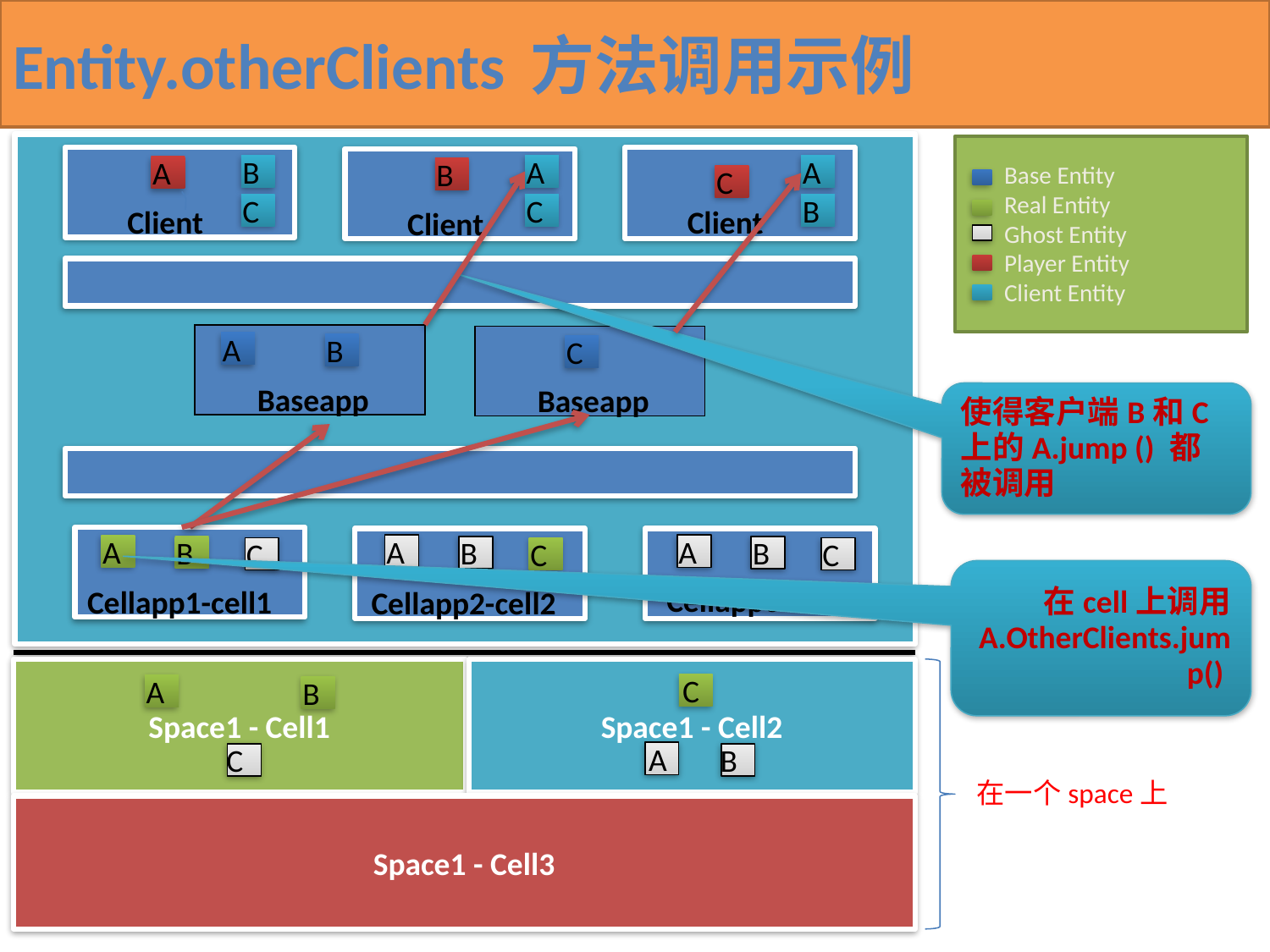

# Entity.otherClients 方法调用示例

B
A
A

A

B
Base Entity
Real Entity
Ghost Entity
Player Entity
Client Entity

C

C
C
B

Client
Client
Client

A

B

C

Baseapp
Baseapp
使得客户端B和C上的A.jump () 都被调用

A
A
A

B
B
B
C

C

C

在cell上调用 A.OtherClients.jump()
Cellapp3-cell3
Cellapp1-cell1
Cellapp2-cell2

Space1 - Cell1
Space1 - Cell2
C
A
B

A
C
B

在一个space上
Space1 - Cell3